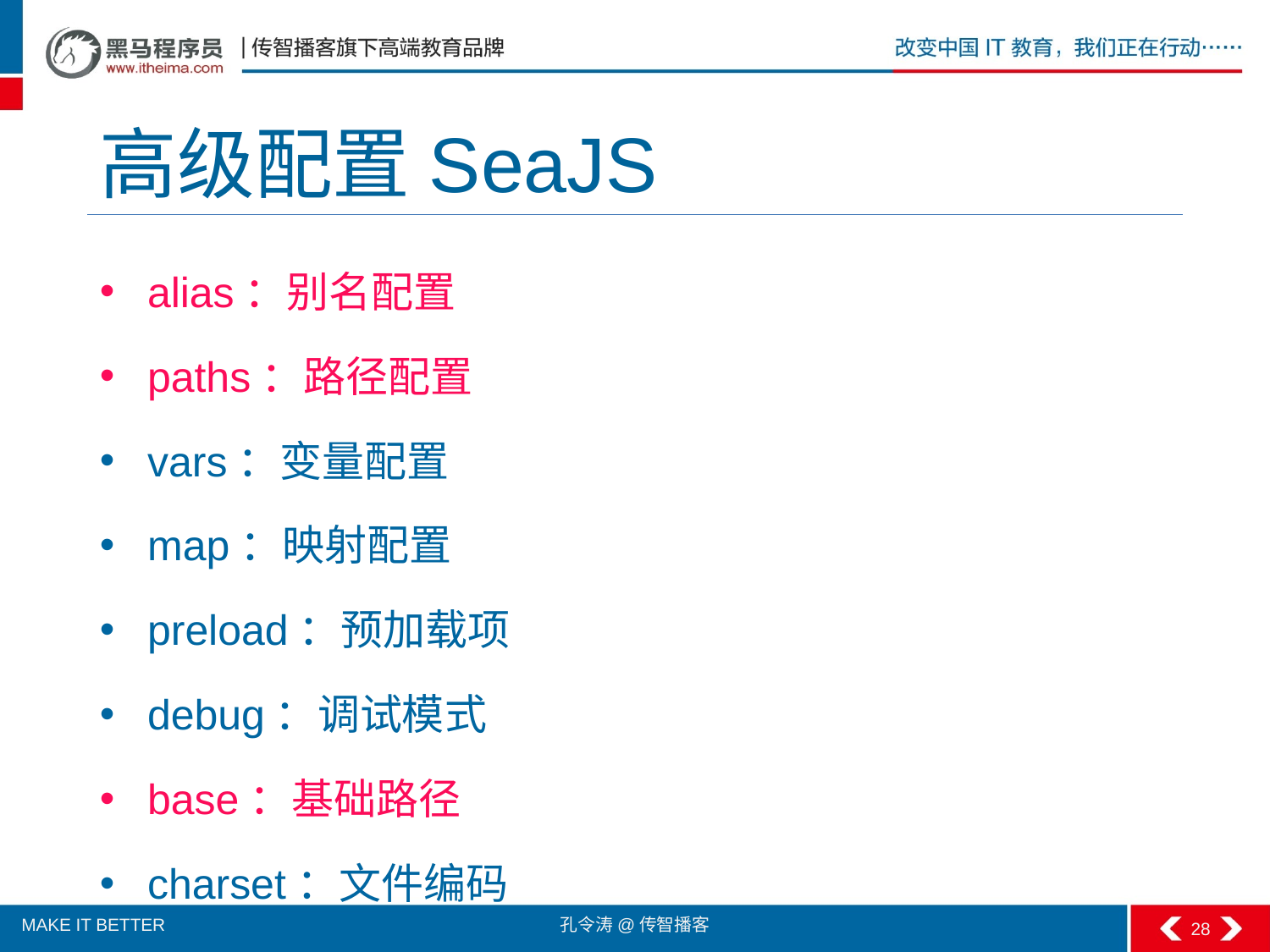

# 高级配置SeaJS
alias：别名配置
paths：路径配置
vars：变量配置
map：映射配置
preload：预加载项
debug：调试模式
base：基础路径
charset：文件编码
28
孔令涛@传智播客
MAKE IT BETTER